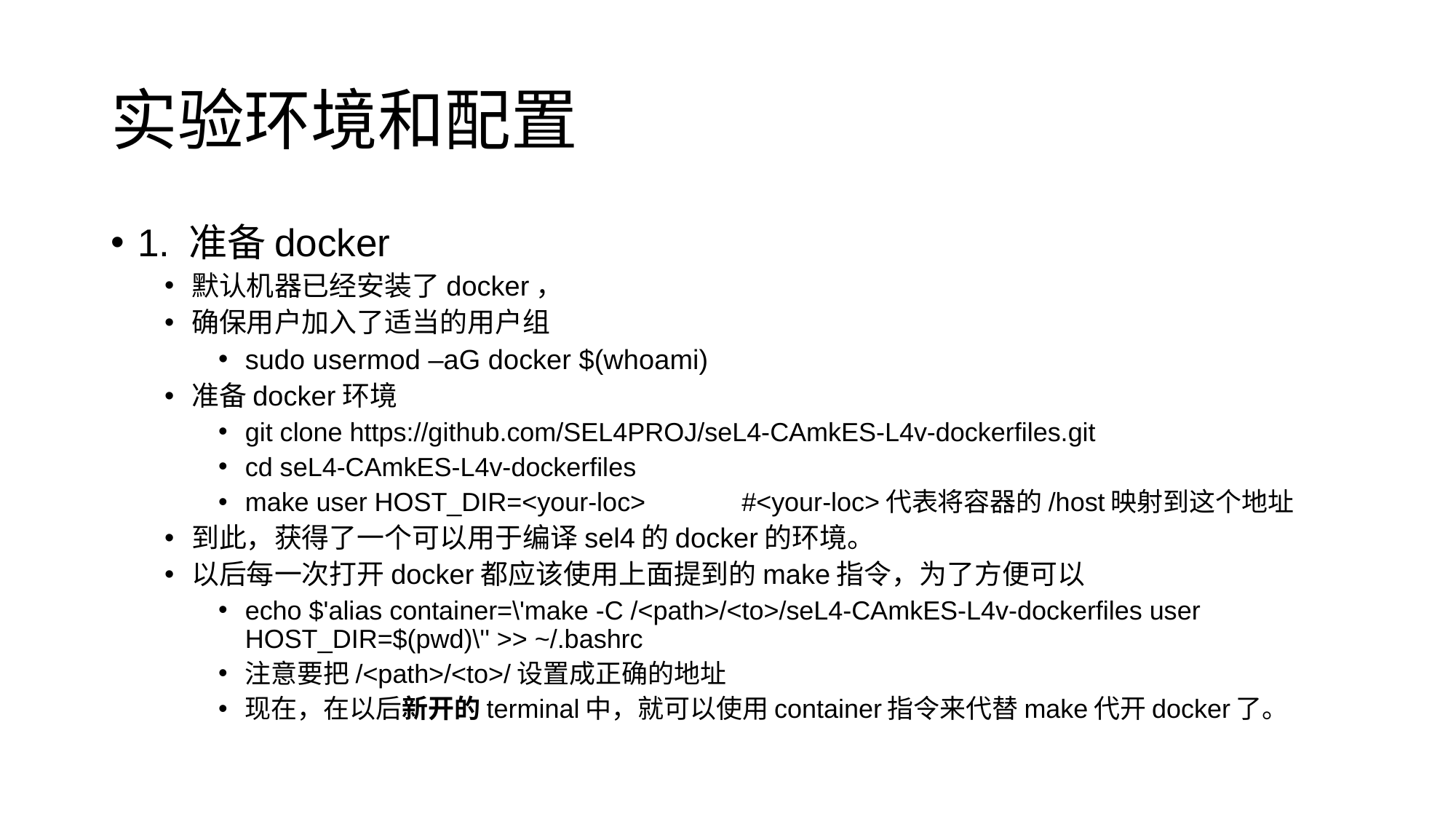

# 实验环境和配置
1. 准备docker
默认机器已经安装了docker，
确保用户加入了适当的用户组
sudo usermod –aG docker $(whoami)
准备docker环境
git clone https://github.com/SEL4PROJ/seL4-CAmkES-L4v-dockerfiles.git
cd seL4-CAmkES-L4v-dockerfiles
make user HOST_DIR=<your-loc>		#<your-loc>代表将容器的/host映射到这个地址
到此，获得了一个可以用于编译sel4的docker的环境。
以后每一次打开docker都应该使用上面提到的make指令，为了方便可以
echo $'alias container=\'make -C /<path>/<to>/seL4-CAmkES-L4v-dockerfiles user HOST_DIR=$(pwd)\'' >> ~/.bashrc
注意要把/<path>/<to>/设置成正确的地址
现在，在以后新开的terminal中，就可以使用container指令来代替make代开docker了。

1